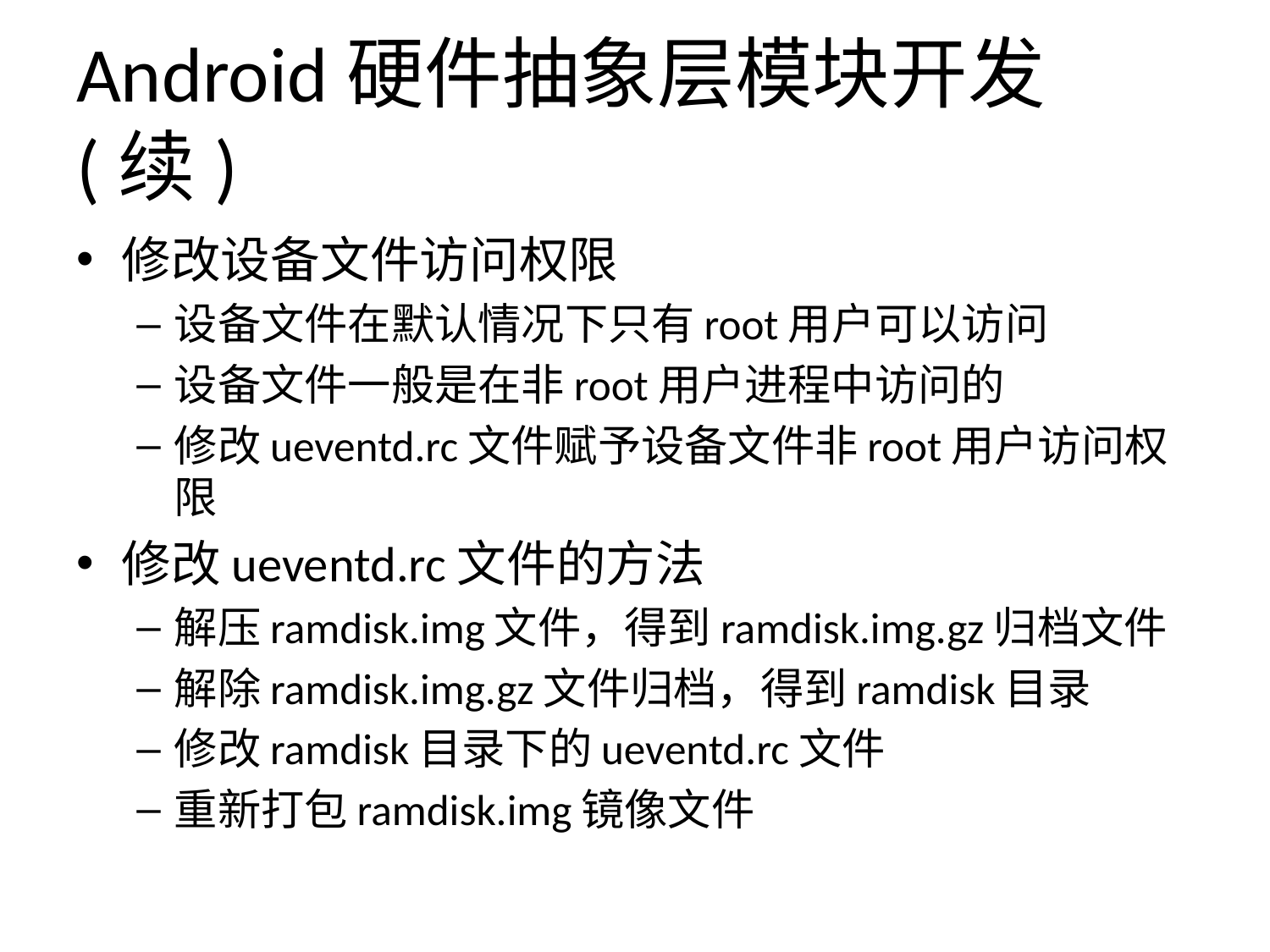

# Android硬件抽象层模块开发(续)
修改设备文件访问权限
设备文件在默认情况下只有root用户可以访问
设备文件一般是在非root用户进程中访问的
修改ueventd.rc文件赋予设备文件非root用户访问权限
修改ueventd.rc文件的方法
解压ramdisk.img文件，得到ramdisk.img.gz归档文件
解除ramdisk.img.gz文件归档，得到ramdisk目录
修改ramdisk目录下的ueventd.rc文件
重新打包ramdisk.img镜像文件